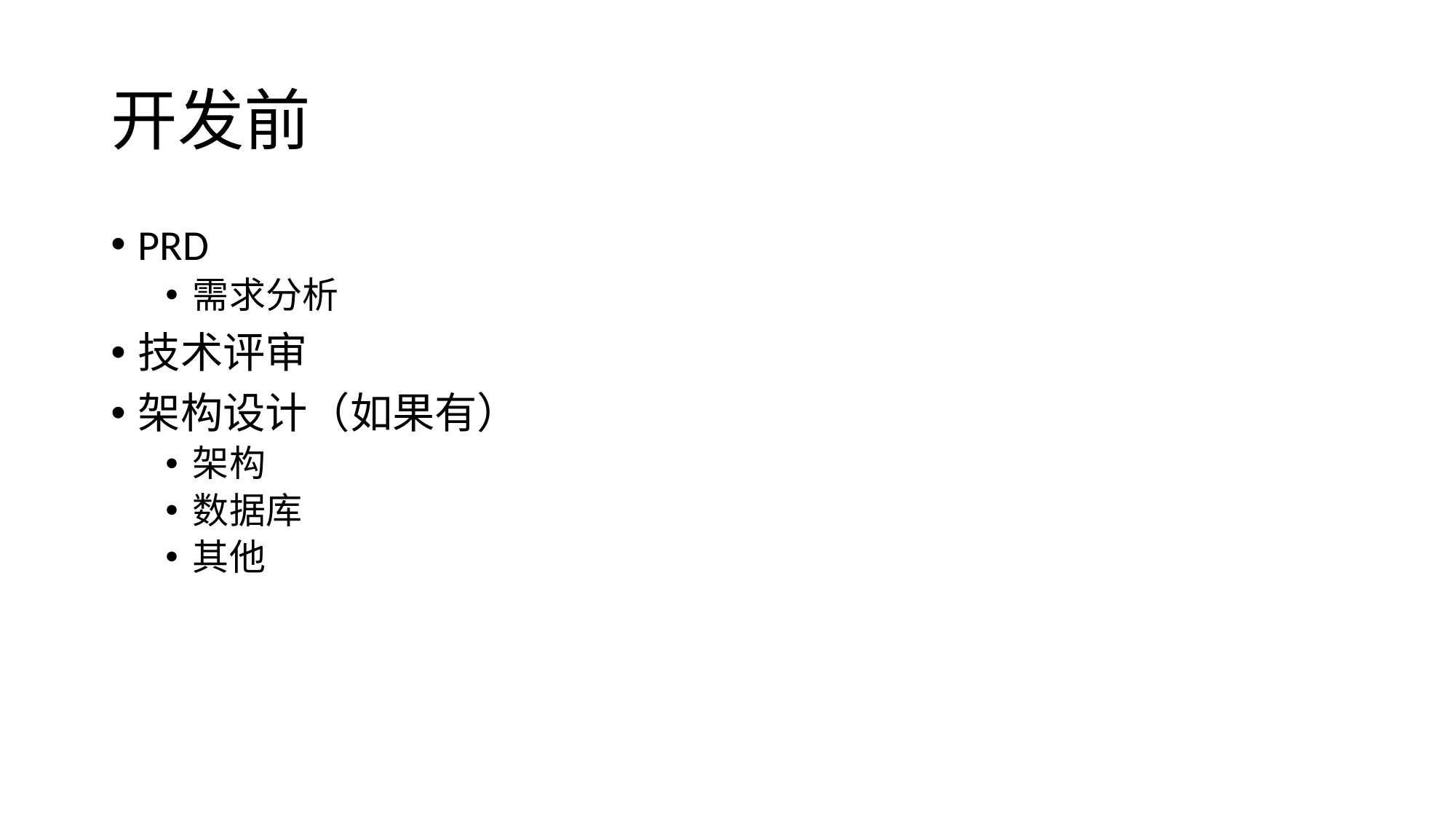

# 开发前
PRD
需求分析
技术评审
架构设计（如果有）
架构
数据库
其他